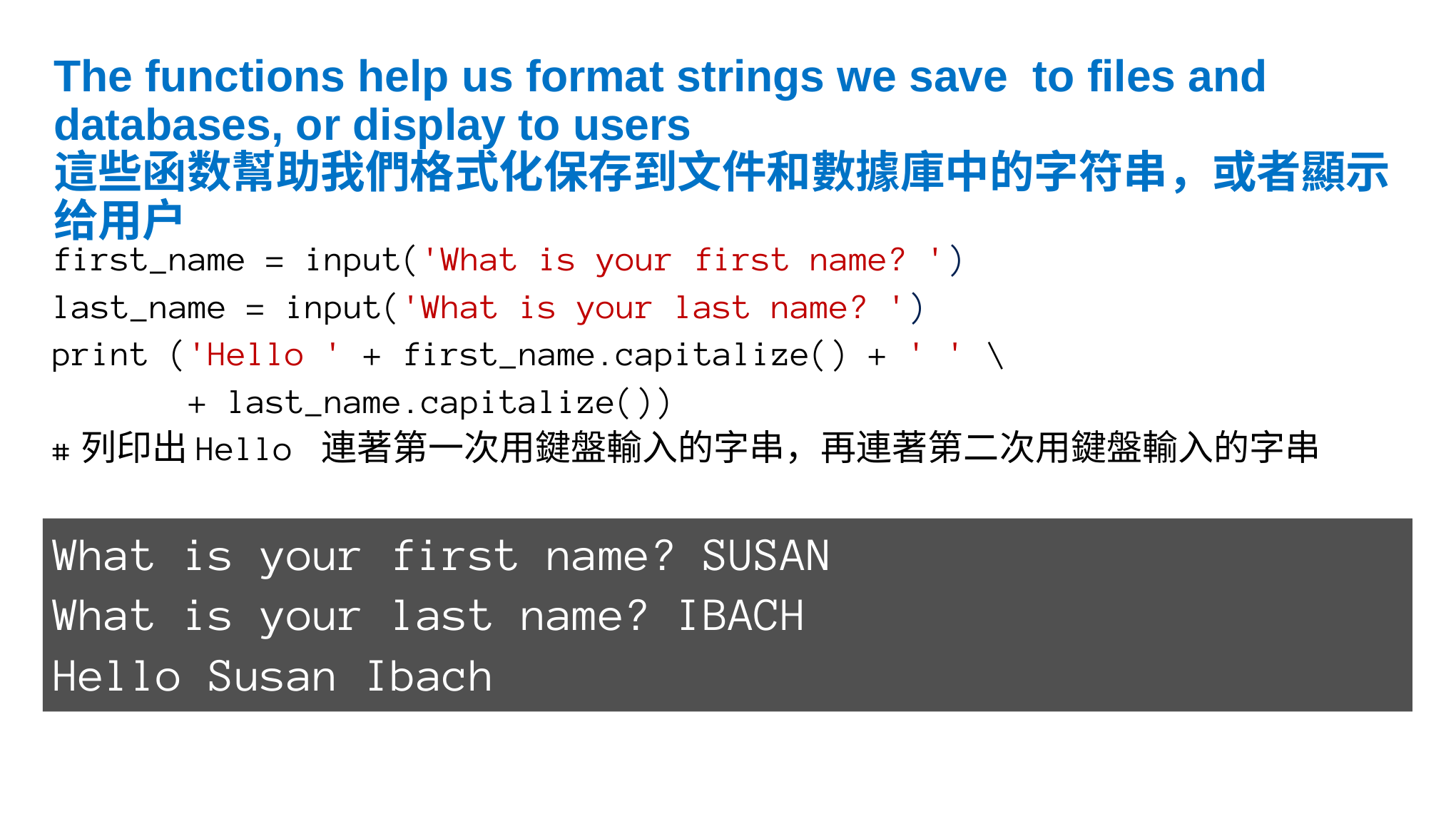

# The functions help us format strings we save  to files and databases, or display to users 這些函数幫助我們格式化保存到文件和數據庫中的字符串，或者顯示给用户
first_name = input('What is your first name? ')
last_name = input('What is your last name? ')
print ('Hello ' + first_name.capitalize() + ' ' \
       + last_name.capitalize())
#列印出Hello 連著第一次用鍵盤輸入的字串，再連著第二次用鍵盤輸入的字串

What is your first name? SUSAN
What is your last name? IBACH
Hello Susan Ibach